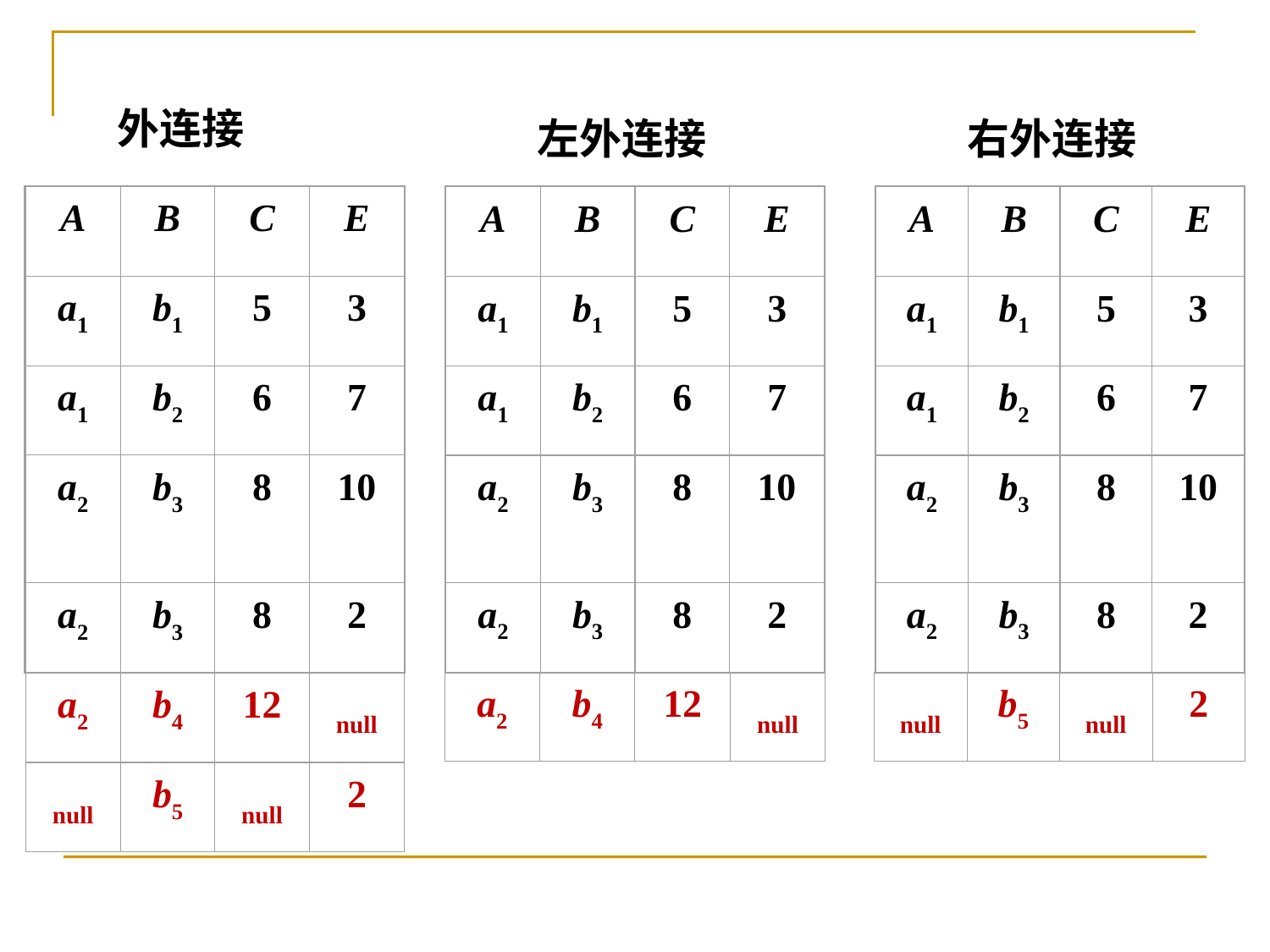

外连接
左外连接
右外连接

A

B

C

E

a1

b1

5

3

a1

b2

6

7

a2

b3

8

10

a2

b3

8

2

A

B

C

E

a1

b1

5

3

a1

b2

6

7

a2

b3

8

10

a2

b3

8

2

A

B

C

E

a1

b1

5

3

a1

b2

6

7

a2

b3

8

10

a2

b3

8

2

a2

b4

12

null

null

b5

null

2

a2

b4

12

null

null

b5

null

2